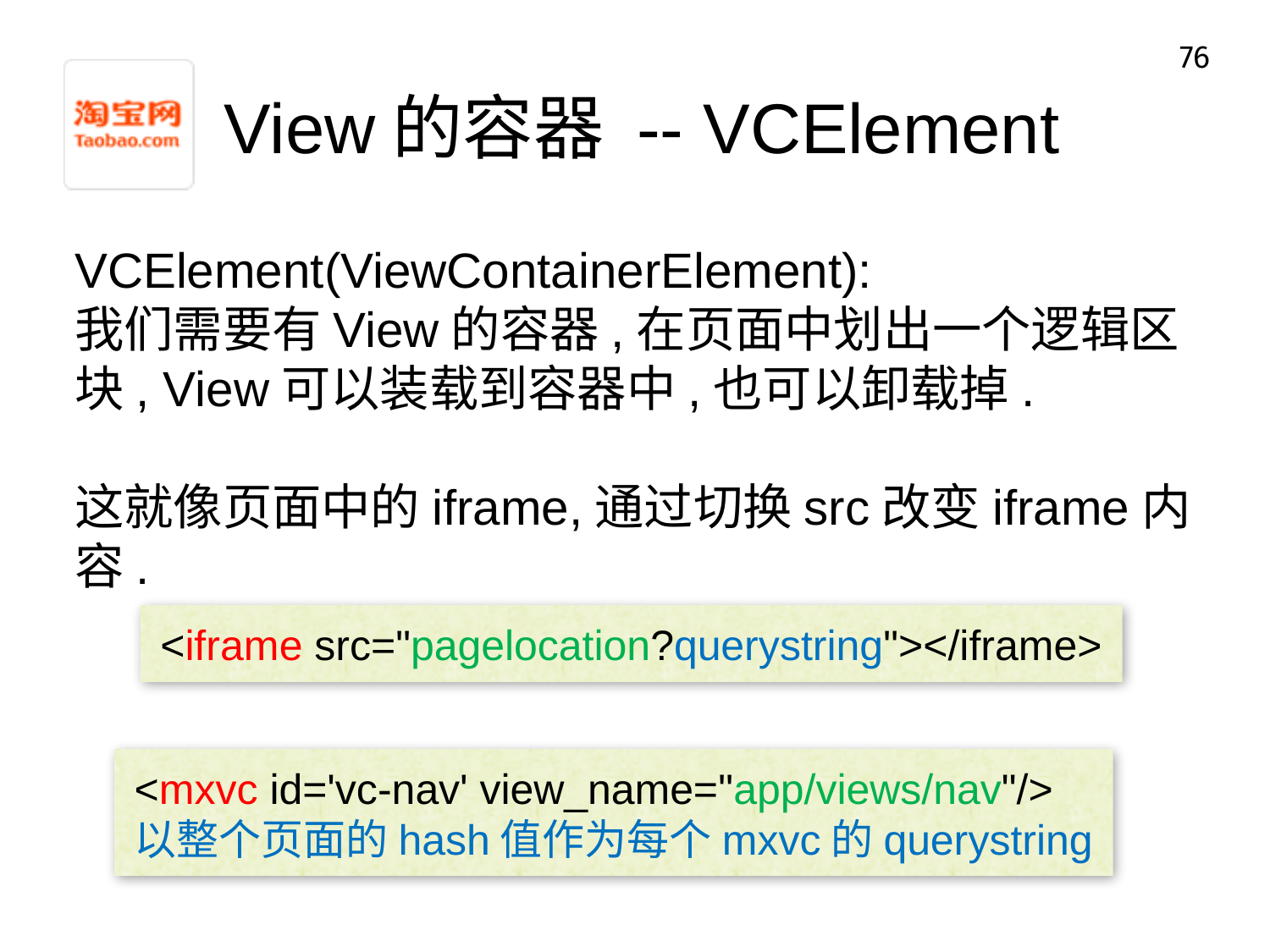

76
# View的容器 -- VCElement
VCElement(ViewContainerElement):
我们需要有View的容器,在页面中划出一个逻辑区块, View可以装载到容器中,也可以卸载掉.

这就像页面中的iframe,通过切换src改变iframe内容.
<iframe src="pagelocation?querystring"></iframe>
<mxvc id='vc-nav' view_name="app/views/nav"/>
以整个页面的hash值作为每个mxvc的querystring